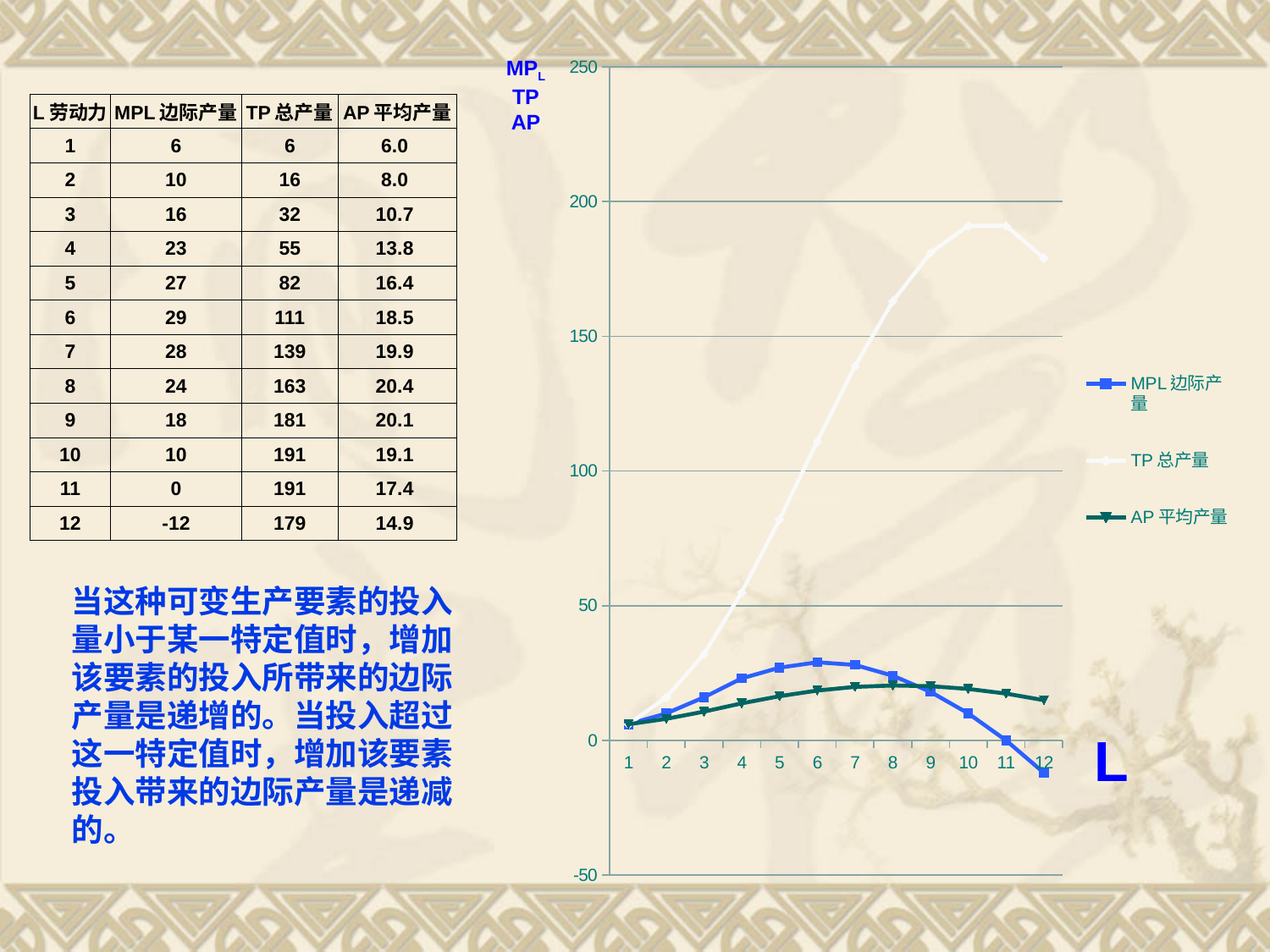

### Chart

| Category | MPL边际产量 | TP总产量 | AP平均产量 |
|---|---|---|---|
MPL
TP
AP
| L劳动力 | MPL边际产量 | TP总产量 | AP平均产量 |
| --- | --- | --- | --- |
| 1 | 6 | 6 | 6.0 |
| 2 | 10 | 16 | 8.0 |
| 3 | 16 | 32 | 10.7 |
| 4 | 23 | 55 | 13.8 |
| 5 | 27 | 82 | 16.4 |
| 6 | 29 | 111 | 18.5 |
| 7 | 28 | 139 | 19.9 |
| 8 | 24 | 163 | 20.4 |
| 9 | 18 | 181 | 20.1 |
| 10 | 10 | 191 | 19.1 |
| 11 | 0 | 191 | 17.4 |
| 12 | -12 | 179 | 14.9 |
当这种可变生产要素的投入量小于某一特定值时，增加该要素的投入所带来的边际产量是递增的。当投入超过这一特定值时，增加该要素投入带来的边际产量是递减的。
L